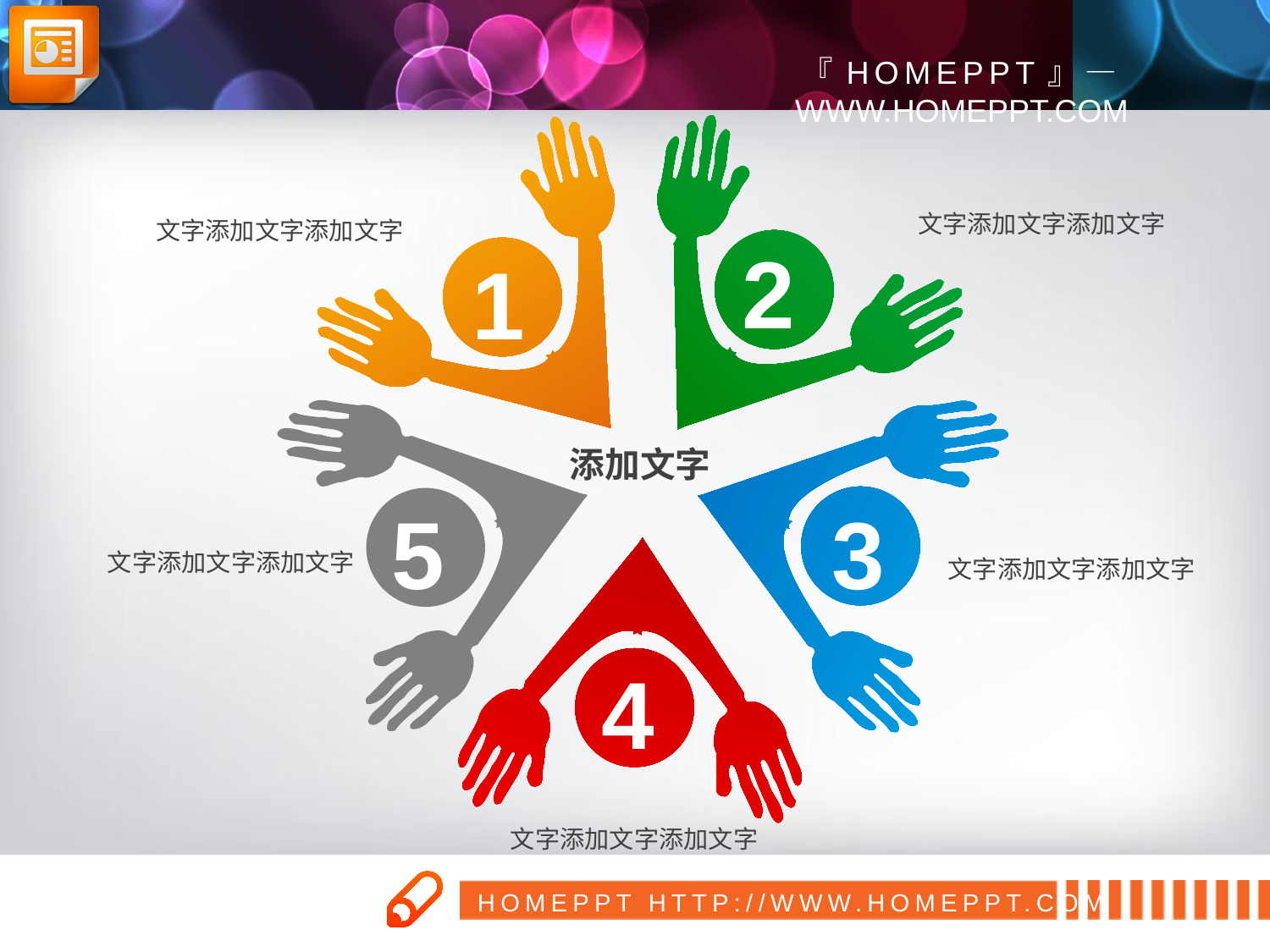

2
1

5
3

4
文字添加文字添加文字
文字添加文字添加文字
添加文字
文字添加文字添加文字
文字添加文字添加文字
文字添加文字添加文字